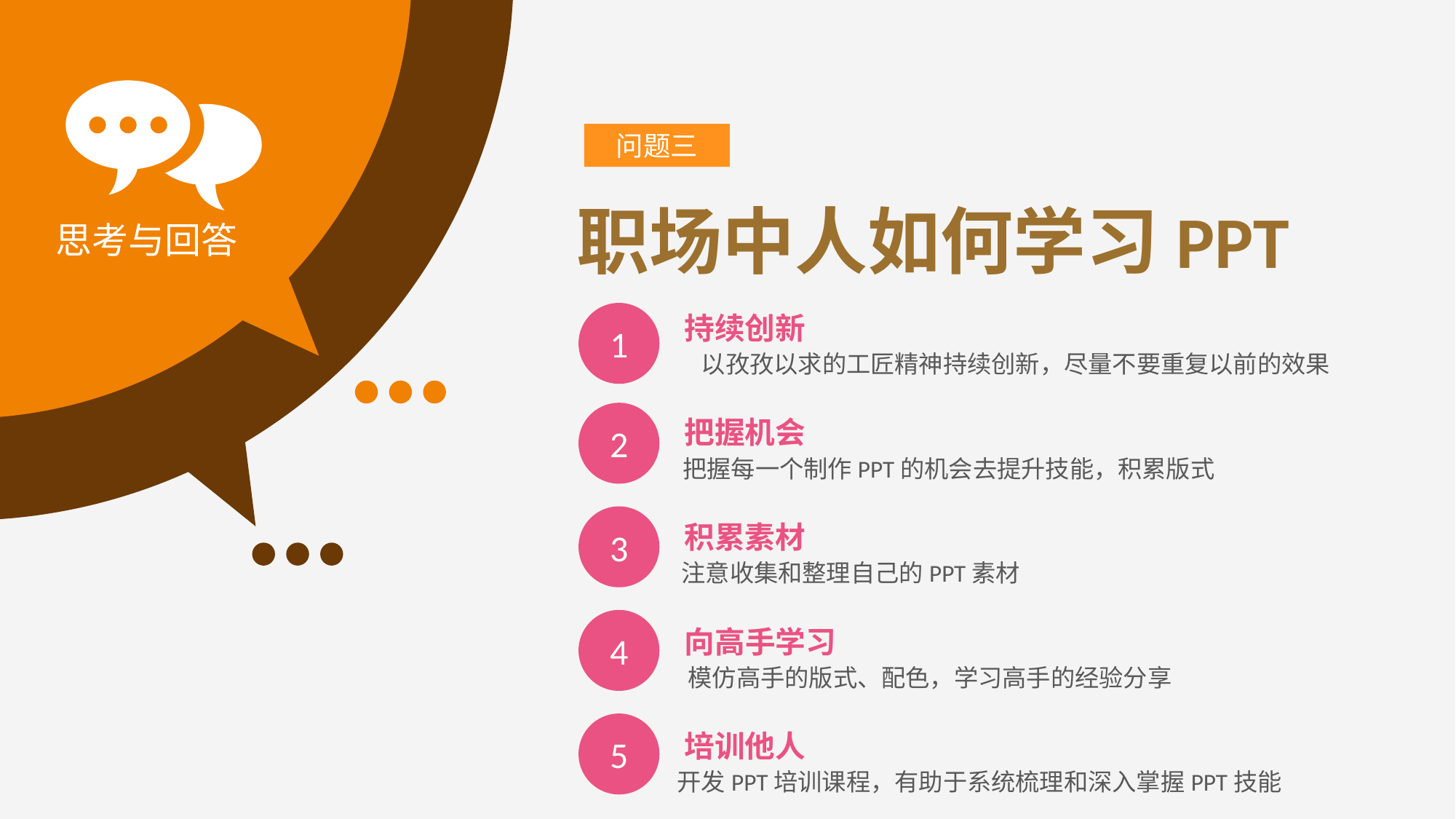

问题三
职场中人如何学习PPT
思考与回答

1
持续创新
以孜孜以求的工匠精神持续创新，尽量不要重复以前的效果
2
把握机会
把握每一个制作PPT的机会去提升技能，积累版式
3
积累素材
注意收集和整理自己的PPT素材
4
向高手学习
模仿高手的版式、配色，学习高手的经验分享
5
培训他人
开发PPT培训课程，有助于系统梳理和深入掌握PPT技能